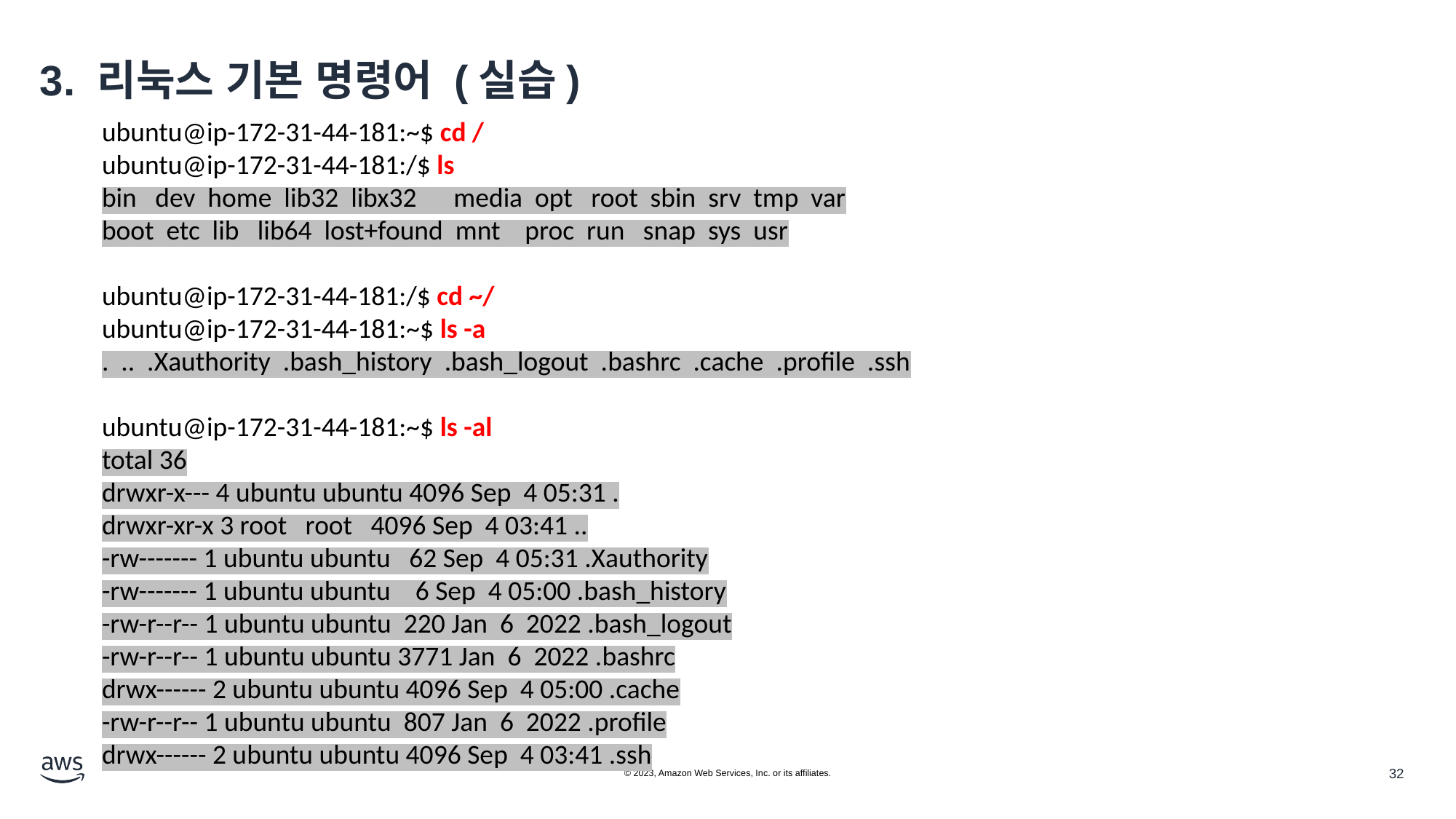

# 3. 리눅스 기본 명령어 (실습)
ubuntu@ip-172-31-44-181:~$ cd /
ubuntu@ip-172-31-44-181:/$ ls
bin   dev  home  lib32  libx32      media  opt   root  sbin  srv  tmp  var
boot  etc  lib   lib64  lost+found  mnt    proc  run   snap  sys  usr

ubuntu@ip-172-31-44-181:/$ cd ~/
ubuntu@ip-172-31-44-181:~$ ls -a
.  ..  .Xauthority  .bash_history  .bash_logout  .bashrc  .cache  .profile  .ssh

ubuntu@ip-172-31-44-181:~$ ls -al
total 36
drwxr-x--- 4 ubuntu ubuntu 4096 Sep  4 05:31 .
drwxr-xr-x 3 root   root   4096 Sep  4 03:41 ..
-rw------- 1 ubuntu ubuntu   62 Sep  4 05:31 .Xauthority
-rw------- 1 ubuntu ubuntu    6 Sep  4 05:00 .bash_history
-rw-r--r-- 1 ubuntu ubuntu  220 Jan  6  2022 .bash_logout
-rw-r--r-- 1 ubuntu ubuntu 3771 Jan  6  2022 .bashrc
drwx------ 2 ubuntu ubuntu 4096 Sep  4 05:00 .cache
-rw-r--r-- 1 ubuntu ubuntu  807 Jan  6  2022 .profile
drwx------ 2 ubuntu ubuntu 4096 Sep  4 03:41 .ssh
© 2023, Amazon Web Services, Inc. or its affiliates.
32